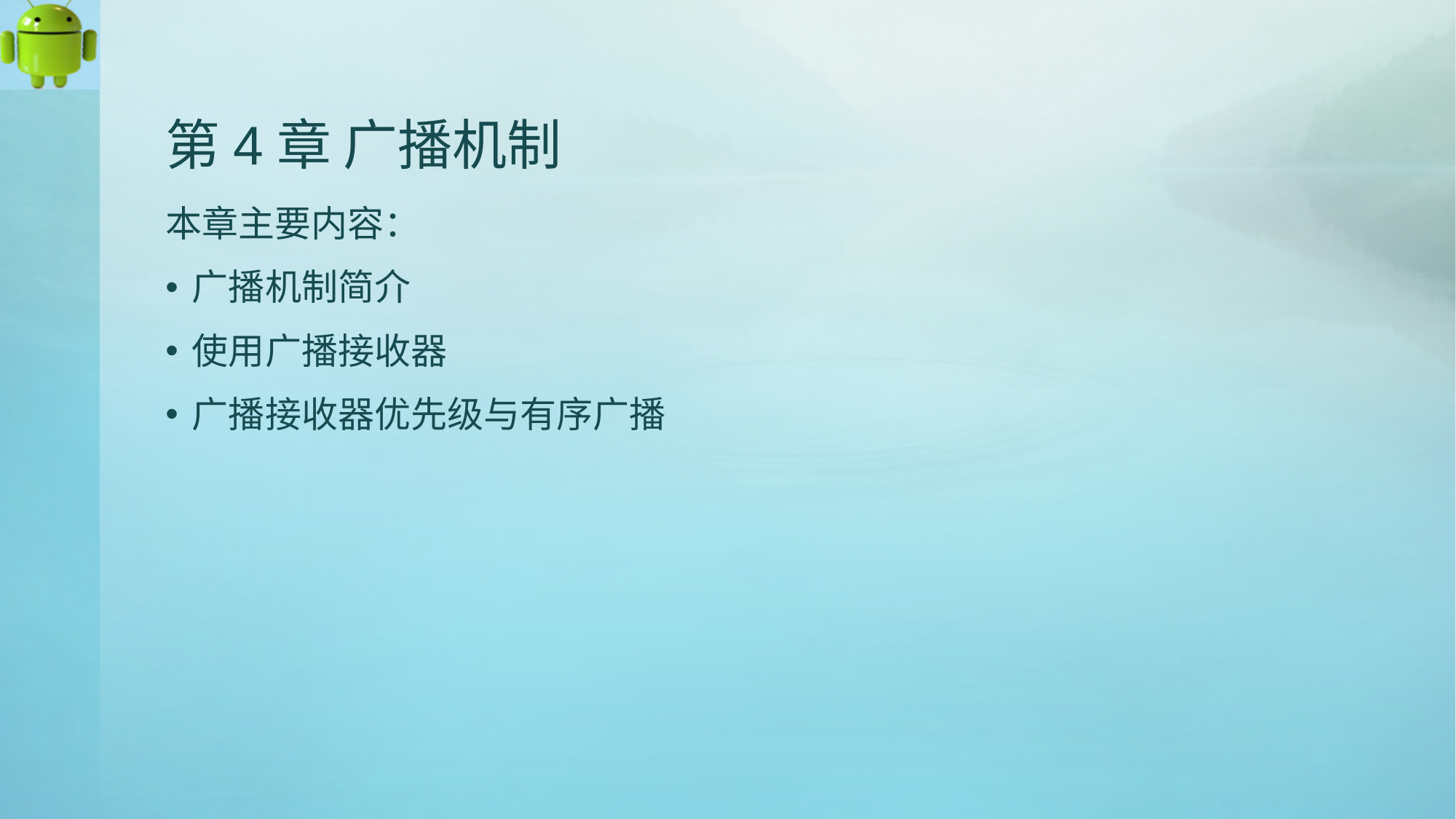

# 第4章 广播机制
本章主要内容：
广播机制简介
使用广播接收器
广播接收器优先级与有序广播